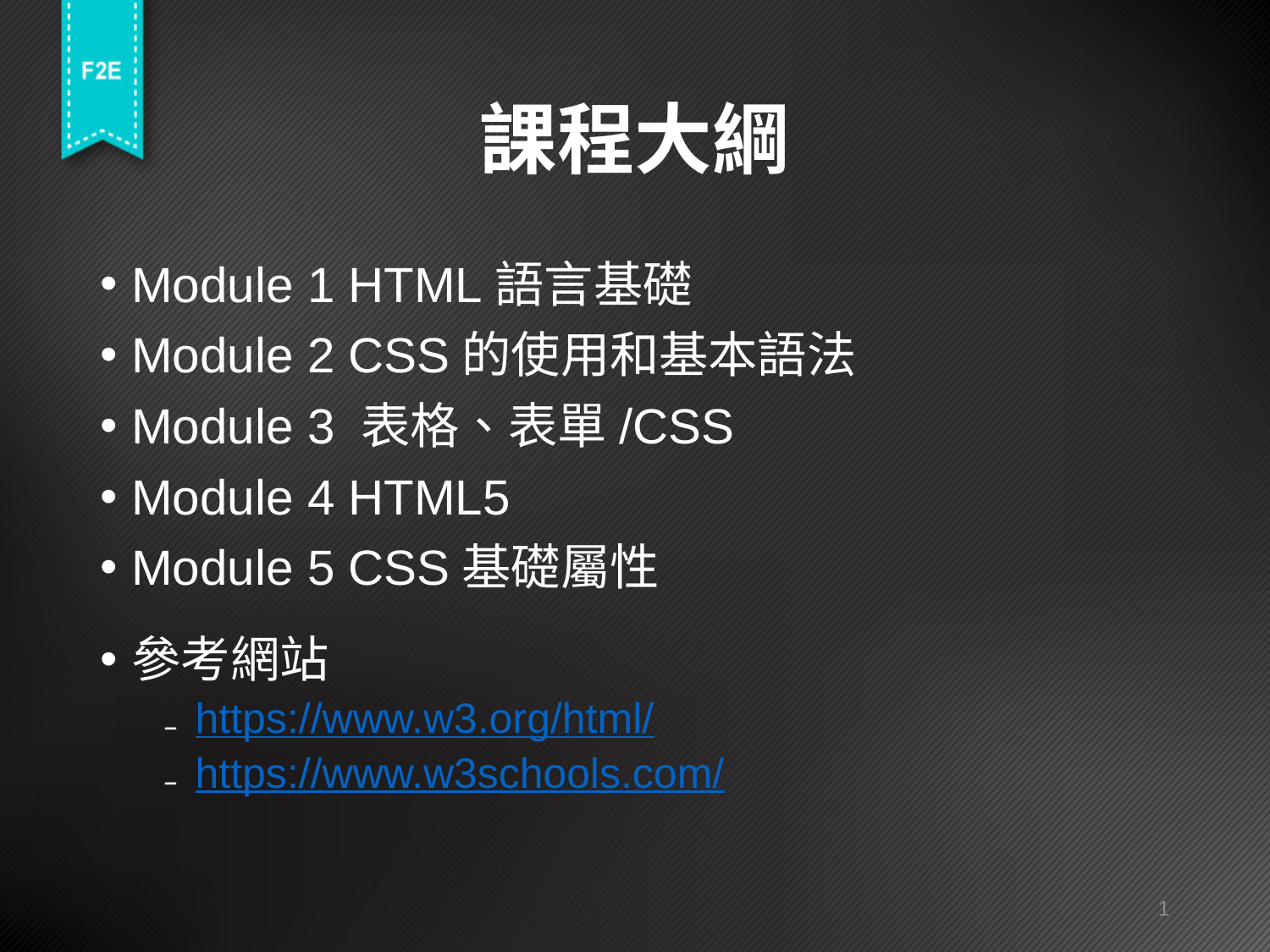

# 課程大綱
Module 1 HTML語言基礎
Module 2 CSS的使用和基本語法
Module 3 表格、表單/CSS
Module 4 HTML5
Module 5 CSS基礎屬性
參考網站
https://www.w3.org/html/
https://www.w3schools.com/
1